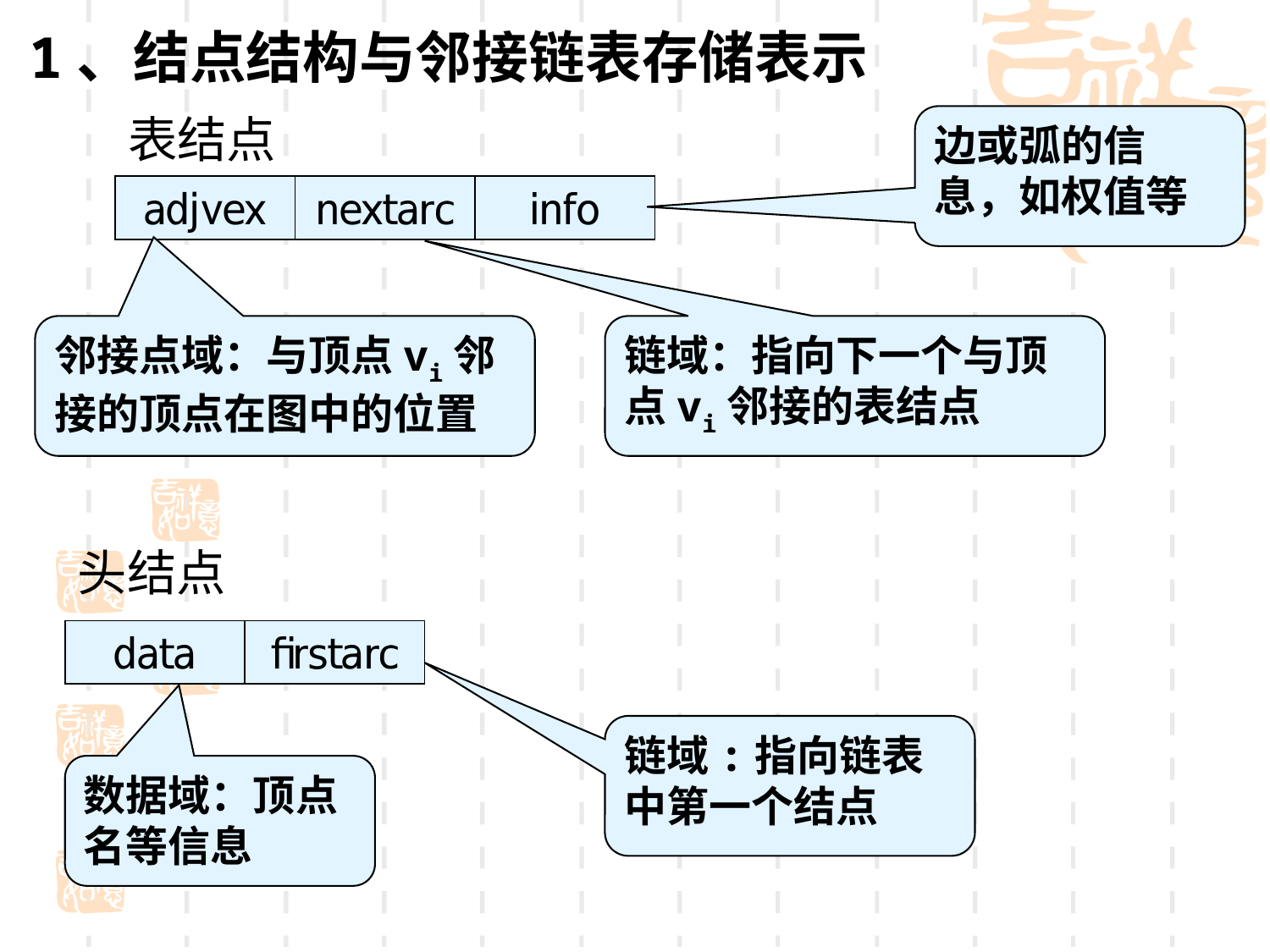

1、结点结构与邻接链表存储表示
表结点
边或弧的信息，如权值等
adjvex
nextarc
info
邻接点域：与顶点vi邻接的顶点在图中的位置
链域：指向下一个与顶点vi邻接的表结点
头结点
data
firstarc
链域:指向链表中第一个结点
数据域：顶点名等信息